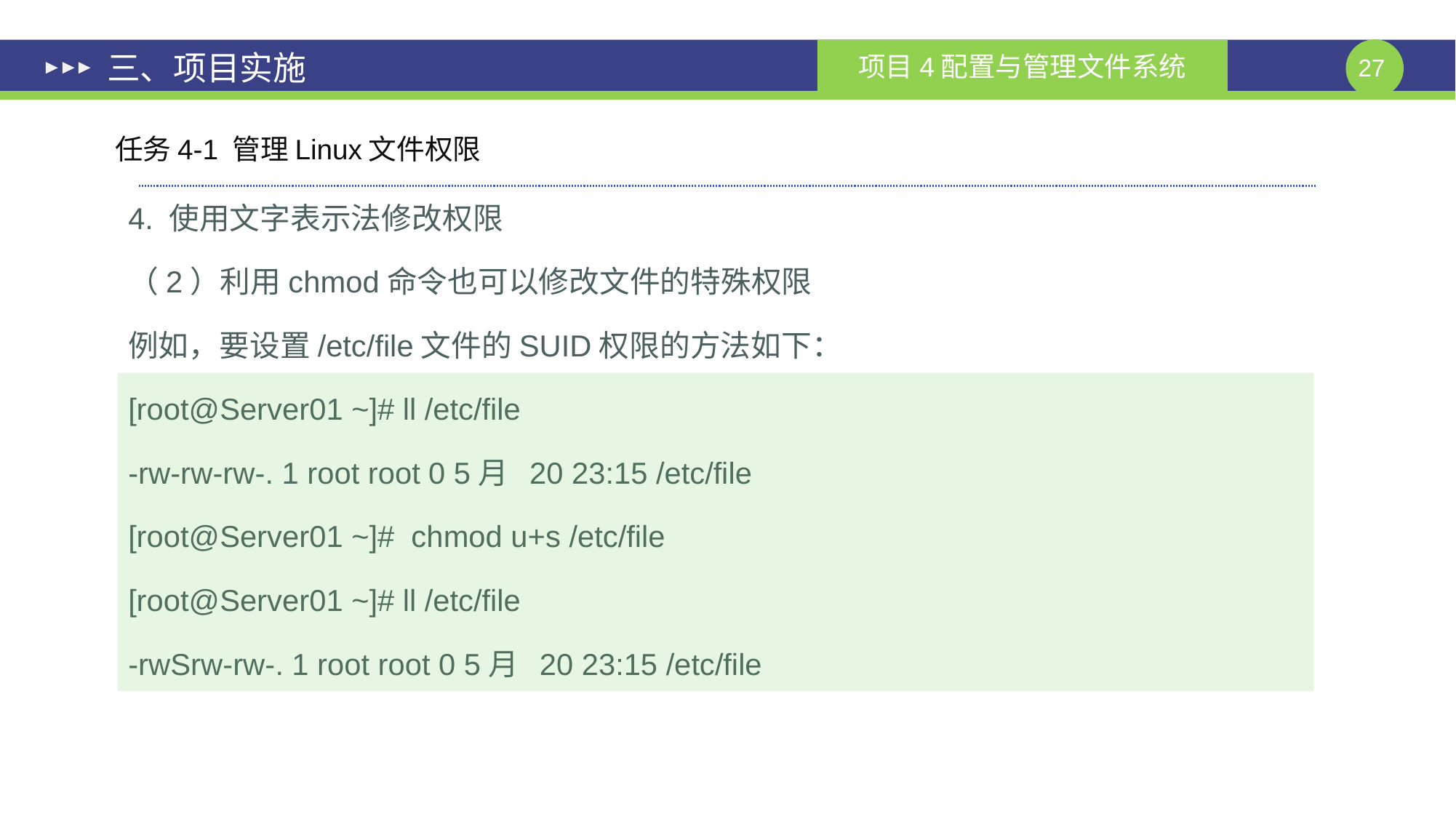

# 三、项目实施
任务4-1 管理Linux文件权限
4. 使用文字表示法修改权限
（2）利用chmod命令也可以修改文件的特殊权限
例如，要设置/etc/file文件的SUID权限的方法如下：
[root@Server01 ~]# ll /etc/file
-rw-rw-rw-. 1 root root 0 5月  20 23:15 /etc/file
[root@Server01 ~]#  chmod u+s /etc/file
[root@Server01 ~]# ll /etc/file
-rwSrw-rw-. 1 root root 0 5月  20 23:15 /etc/file